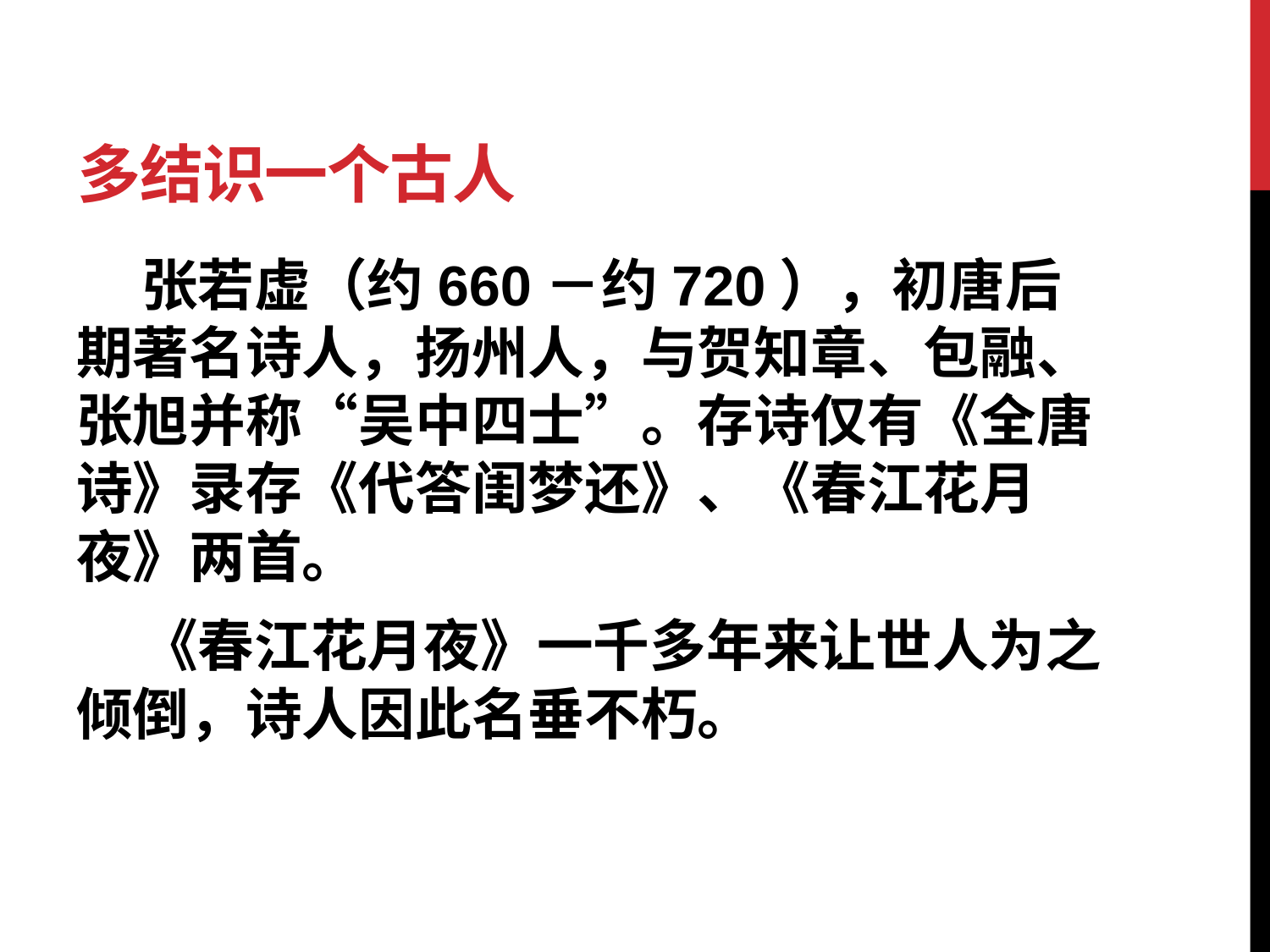

# 多结识一个古人
    张若虚（约660－约720），初唐后期著名诗人，扬州人，与贺知章、包融、张旭并称“吴中四士”。存诗仅有《全唐诗》录存《代答闺梦还》、《春江花月夜》两首。
    《春江花月夜》一千多年来让世人为之倾倒，诗人因此名垂不朽。